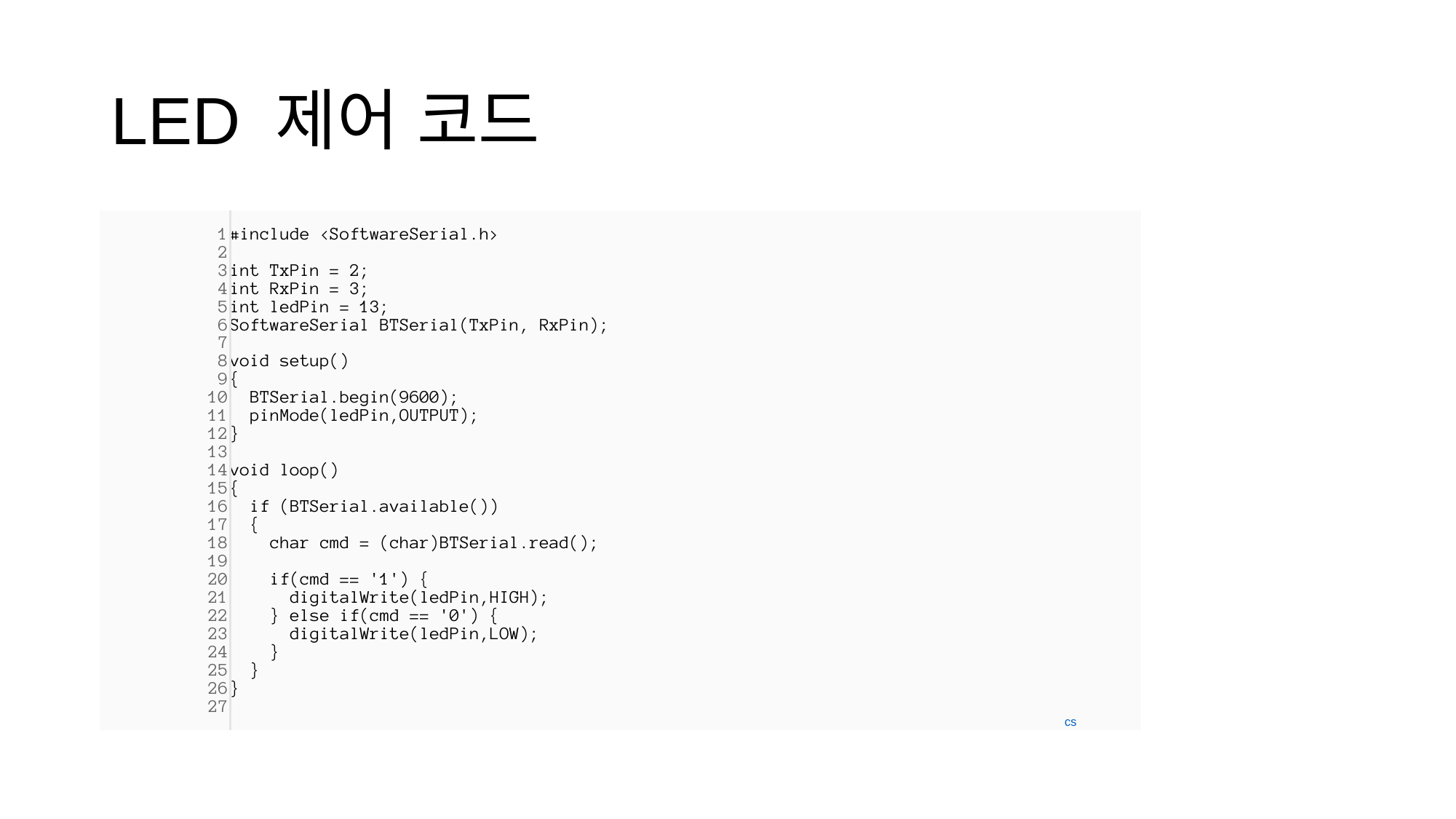

# LED 제어 코드
| 1 2 3 4 5 6 7 8 9 10 11 12 13 14 15 16 17 18 19 20 21 22 23 24 25 26 27 | #include <SoftwareSerial.h>   int TxPin = 2; int RxPin = 3; int ledPin = 13; SoftwareSerial BTSerial(TxPin, RxPin);    void setup()   {   BTSerial.begin(9600);   pinMode(ledPin,OUTPUT); }   void loop() {   if (BTSerial.available())   {     char cmd = (char)BTSerial.read();          if(cmd == '1') {       digitalWrite(ledPin,HIGH);     } else if(cmd == '0') {       digitalWrite(ledPin,LOW);     }   } } | cs |
| --- | --- | --- |